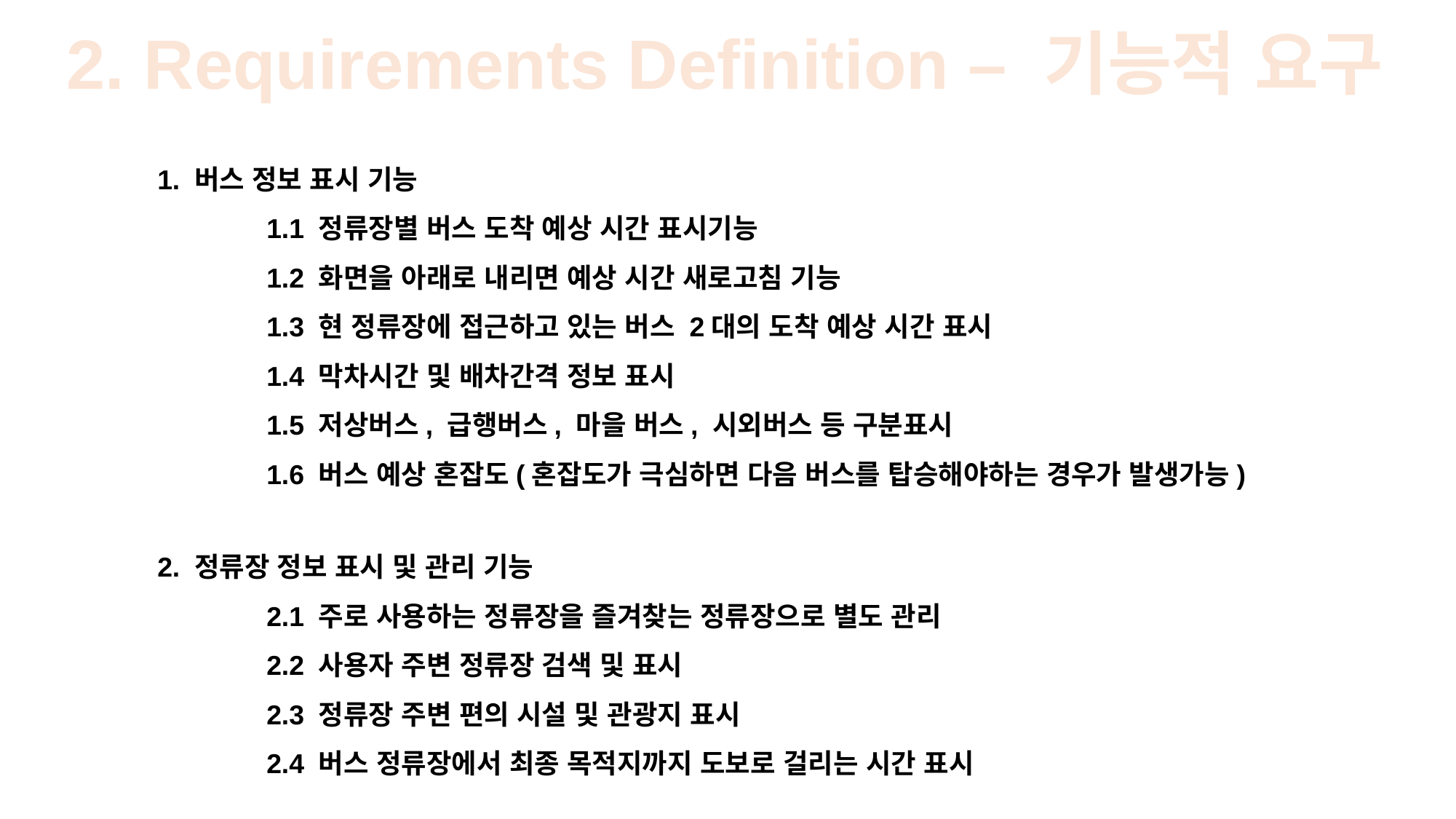

2. Requirements Definition – 기능적 요구
1. 버스 정보 표시 기능
	1.1 정류장별 버스 도착 예상 시간 표시기능
	1.2 화면을 아래로 내리면 예상 시간 새로고침 기능
	1.3 현 정류장에 접근하고 있는 버스 2대의 도착 예상 시간 표시
	1.4 막차시간 및 배차간격 정보 표시
	1.5 저상버스, 급행버스, 마을 버스, 시외버스 등 구분표시
	1.6 버스 예상 혼잡도(혼잡도가 극심하면 다음 버스를 탑승해야하는 경우가 발생가능)

2. 정류장 정보 표시 및 관리 기능
	2.1 주로 사용하는 정류장을 즐겨찾는 정류장으로 별도 관리
	2.2 사용자 주변 정류장 검색 및 표시
	2.3 정류장 주변 편의 시설 및 관광지 표시
	2.4 버스 정류장에서 최종 목적지까지 도보로 걸리는 시간 표시